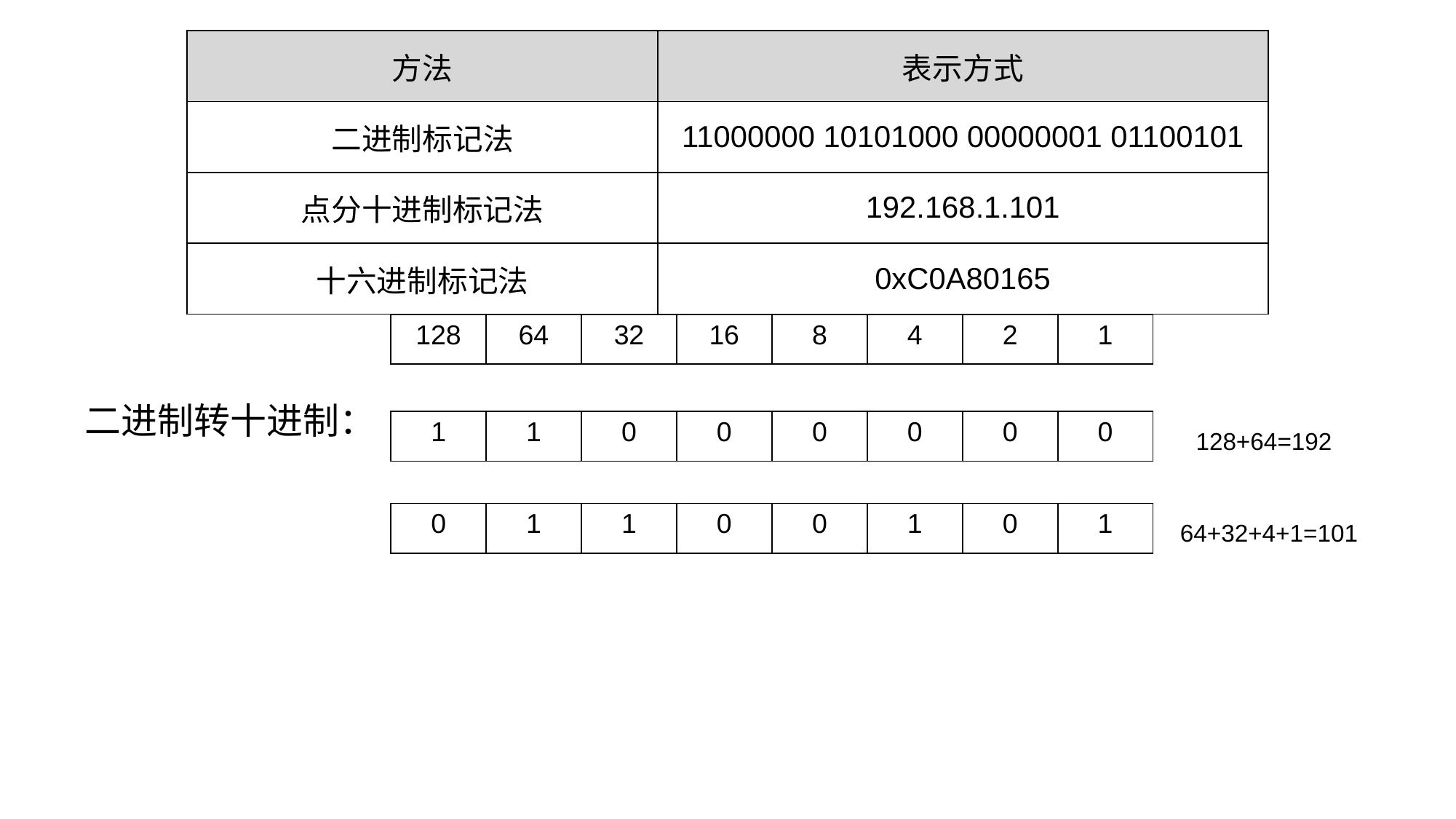

| 方法 | 表示方式 |
| --- | --- |
| 二进制标记法 | 11000000 10101000 00000001 01100101 |
| 点分十进制标记法 | 192.168.1.101 |
| 十六进制标记法 | 0xC0A80165 |
| 128 | 64 | 32 | 16 | 8 | 4 | 2 | 1 |
| --- | --- | --- | --- | --- | --- | --- | --- |
二进制转十进制：
128+64=192
| 1 | 1 | 0 | 0 | 0 | 0 | 0 | 0 |
| --- | --- | --- | --- | --- | --- | --- | --- |
64+32+4+1=101
| 0 | 1 | 1 | 0 | 0 | 1 | 0 | 1 |
| --- | --- | --- | --- | --- | --- | --- | --- |